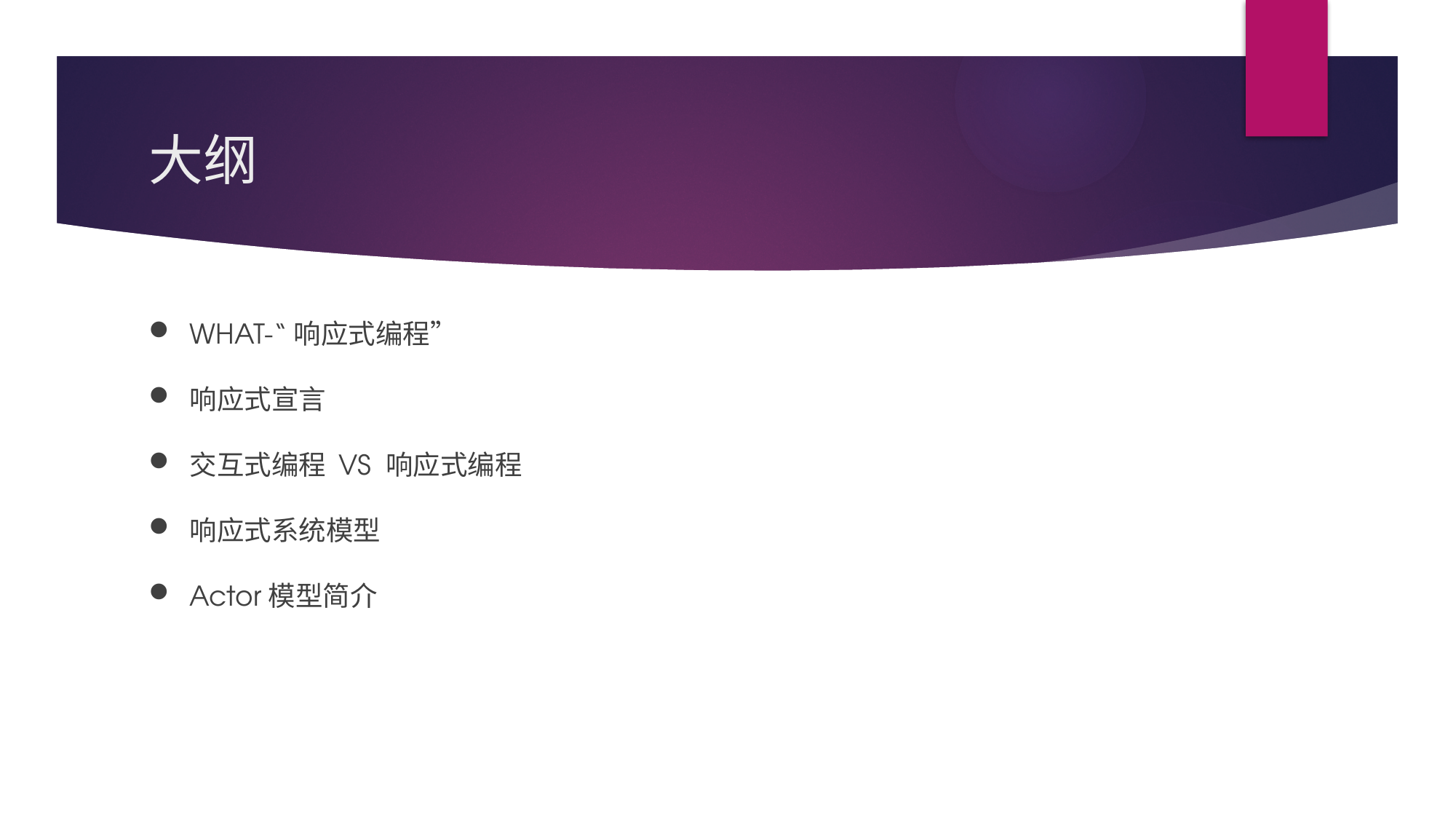

# 大纲
WHAT-“响应式编程”

响应式宣言

交互式编程 VS 响应式编程

响应式系统模型

Actor模型简介